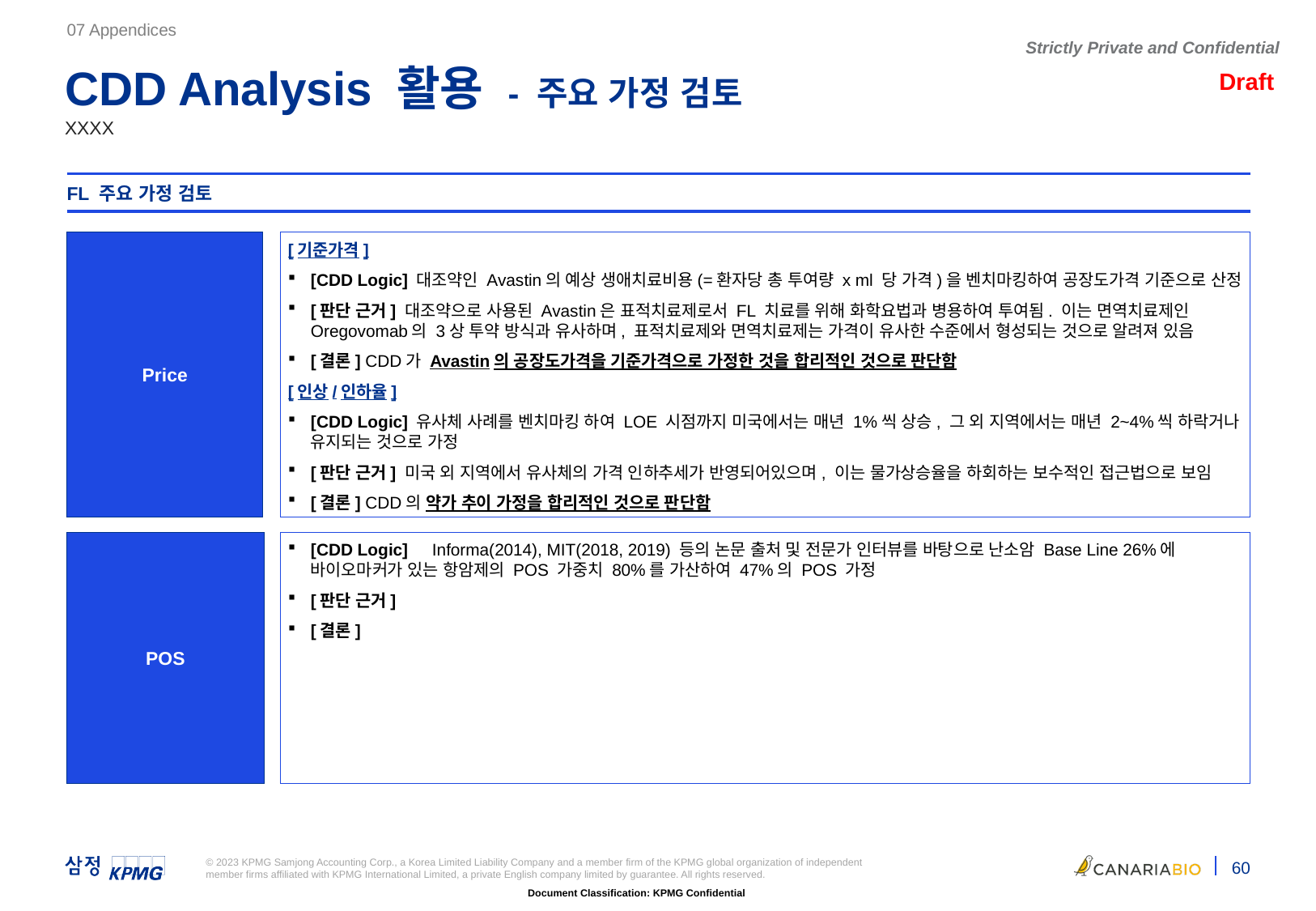

07 Appendices

CDD Analysis 활용 - 주요 가정 검토
XXXX
FL 주요 가정 검토
Price
[기준가격]
[CDD Logic] 대조약인 Avastin의 예상 생애치료비용(=환자당 총 투여량 x ml 당 가격)을 벤치마킹하여 공장도가격 기준으로 산정
[판단 근거] 대조약으로 사용된 Avastin은 표적치료제로서 FL 치료를 위해 화학요법과 병용하여 투여됨. 이는 면역치료제인 Oregovomab의 3상 투약 방식과 유사하며, 표적치료제와 면역치료제는 가격이 유사한 수준에서 형성되는 것으로 알려져 있음
[결론] CDD가 Avastin의 공장도가격을 기준가격으로 가정한 것을 합리적인 것으로 판단함
[인상/인하율]
[CDD Logic] 유사체 사례를 벤치마킹 하여 LOE 시점까지 미국에서는 매년 1%씩 상승, 그 외 지역에서는 매년 2~4%씩 하락거나 유지되는 것으로 가정
[판단 근거] 미국 외 지역에서 유사체의 가격 인하추세가 반영되어있으며, 이는 물가상승율을 하회하는 보수적인 접근법으로 보임
[결론] CDD의 약가 추이 가정을 합리적인 것으로 판단함
POS
[CDD Logic] 2011년부터 2020년 사이의 데이터(“2,728 clinical and regulatory phase transitions from 9,704 development programs over the last decade, across 1,779 companies in the database”)를 분석하여 All Oncology with Biomarker를 기준으로 LOA를 47%를 도출함
[판단 근거] Biotechnology Innovation Organization 에서 발표한 Clinical Development Success Rates and Contributing Factors에 따른 전체 암종에 대한 POS는 48%임. 난소암의 임상성공률은 전체 암종의 평균보다 낮은 것으로 알려져 있음.
[결론] TBD

[CDD Logic] 	Informa(2014), MIT(2018, 2019) 등의 논문 출처 및 전문가 인터뷰를 바탕으로 난소암 Base Line 26%에 바이오마커가 있는 항암제의 POS 가중치 80%를 가산하여 47%의 POS 가정
[판단 근거]
[결론]